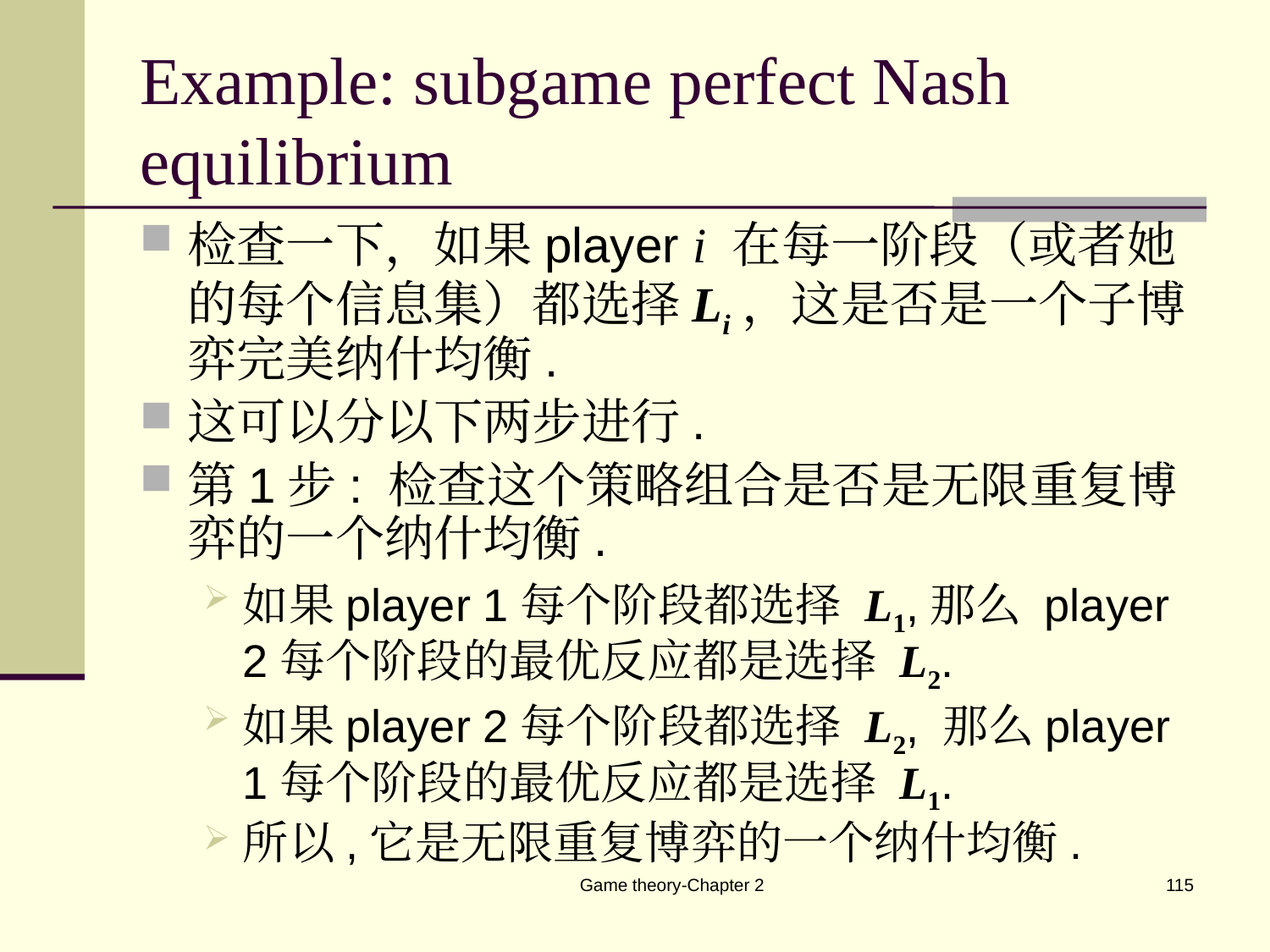

# Example: subgame perfect Nash equilibrium
检查一下，如果player i 在每一阶段（或者她的每个信息集）都选择Li，这是否是一个子博弈完美纳什均衡.
这可以分以下两步进行.
第1步: 检查这个策略组合是否是无限重复博弈的一个纳什均衡.
如果player 1每个阶段都选择 L1,那么 player 2每个阶段的最优反应都是选择 L2.
如果player 2每个阶段都选择 L2, 那么player 1每个阶段的最优反应都是选择 L1.
所以,它是无限重复博弈的一个纳什均衡.
Game theory-Chapter 2
115